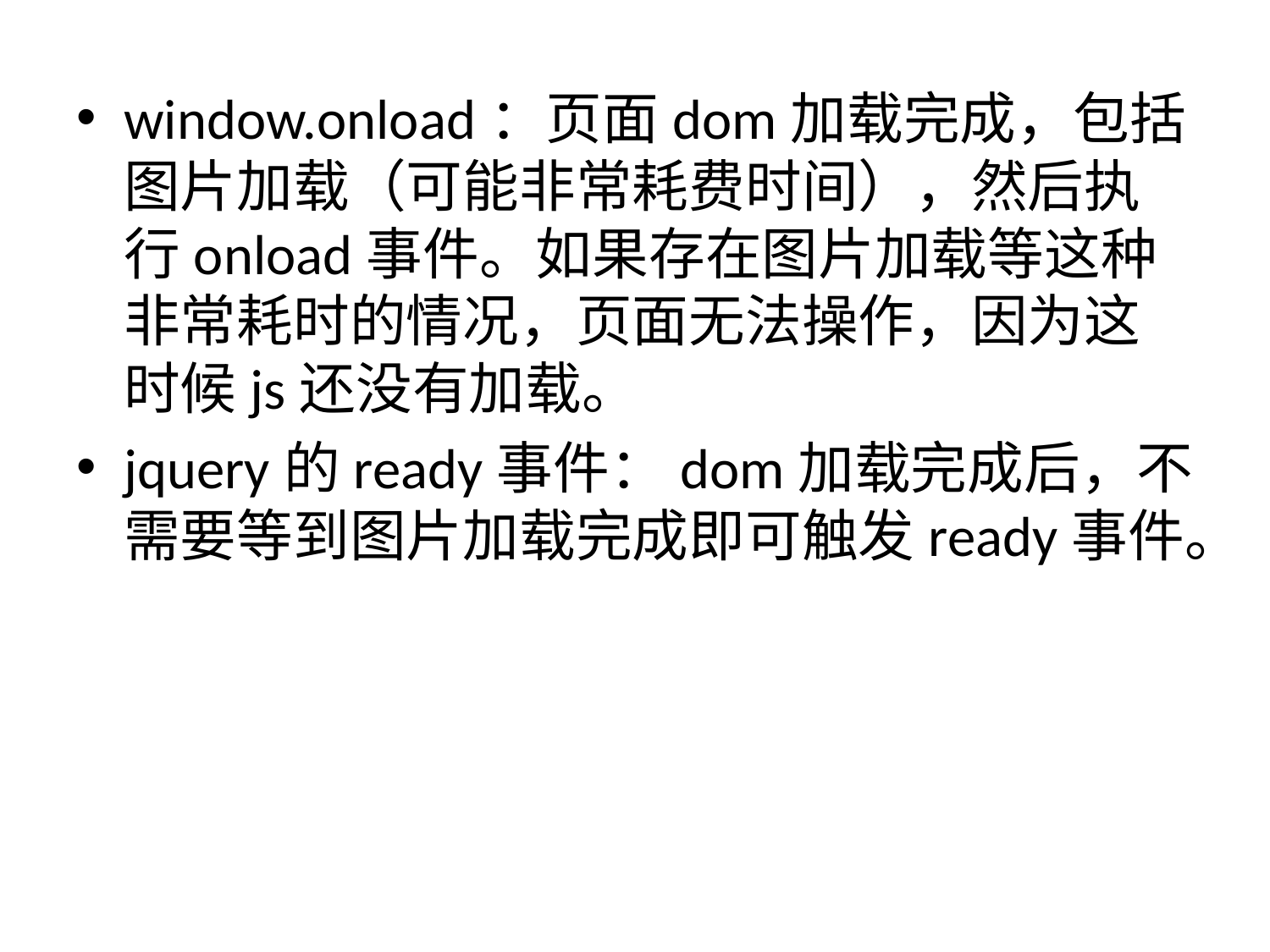

window.onload：页面dom加载完成，包括图片加载（可能非常耗费时间），然后执行onload事件。如果存在图片加载等这种非常耗时的情况，页面无法操作，因为这时候js还没有加载。
jquery的ready事件：dom加载完成后，不需要等到图片加载完成即可触发ready事件。